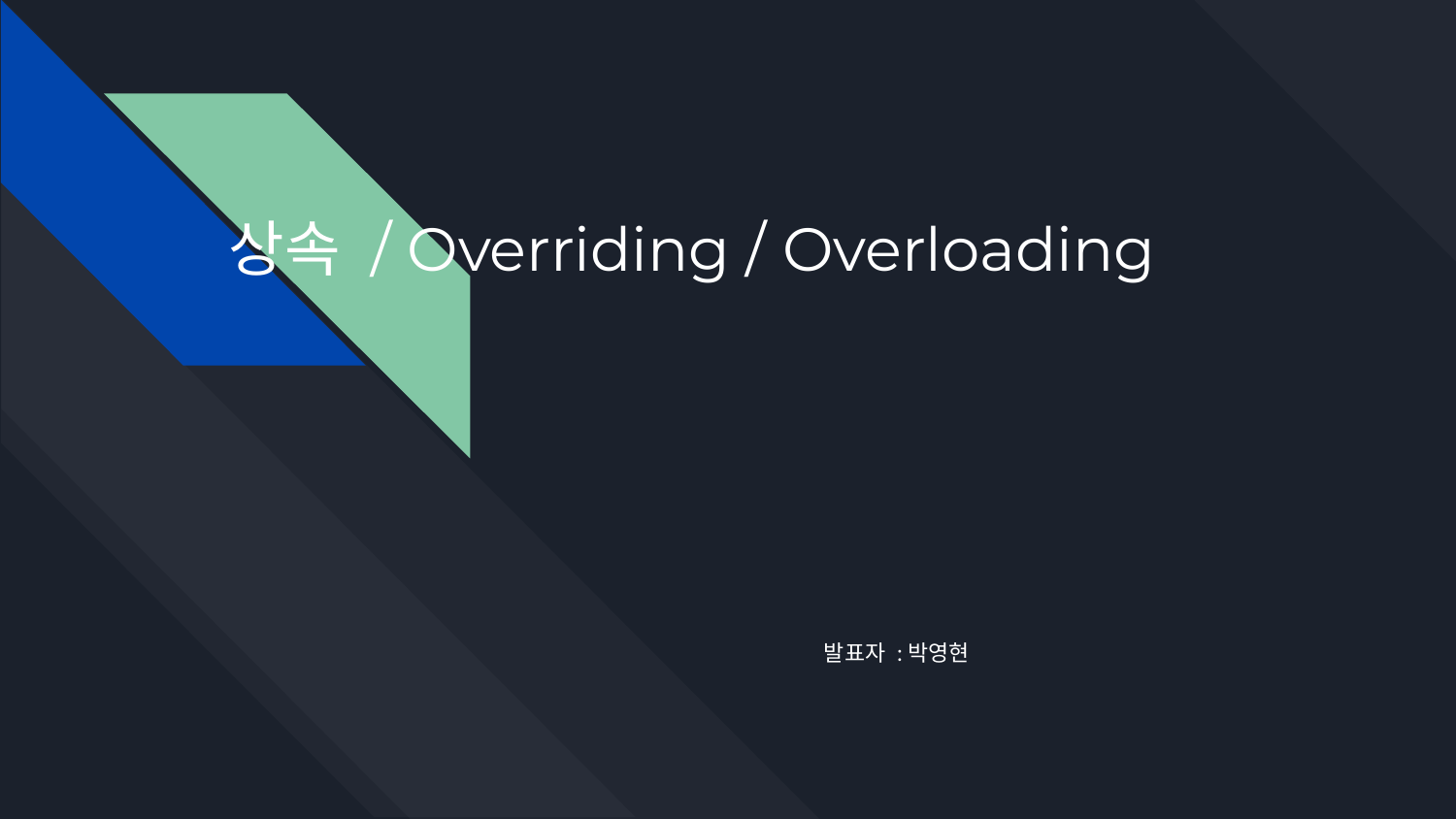

# 상속 / Overriding / Overloading
발표자 :박영현